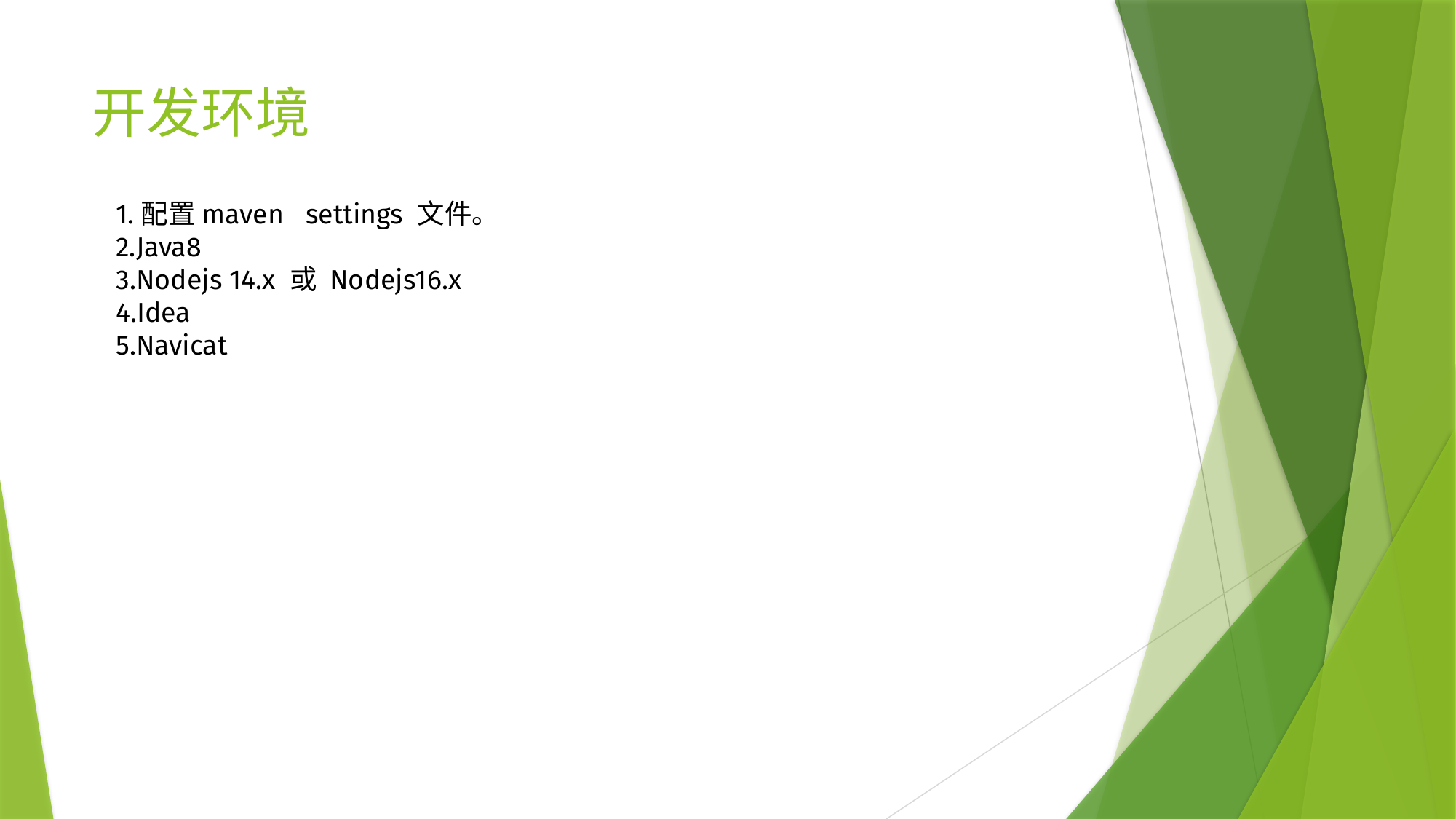

# 开发环境
1.配置maven   settings 文件。
2.Java8
3.Nodejs 14.x 或 Nodejs16.x
4.Idea
5.Navicat